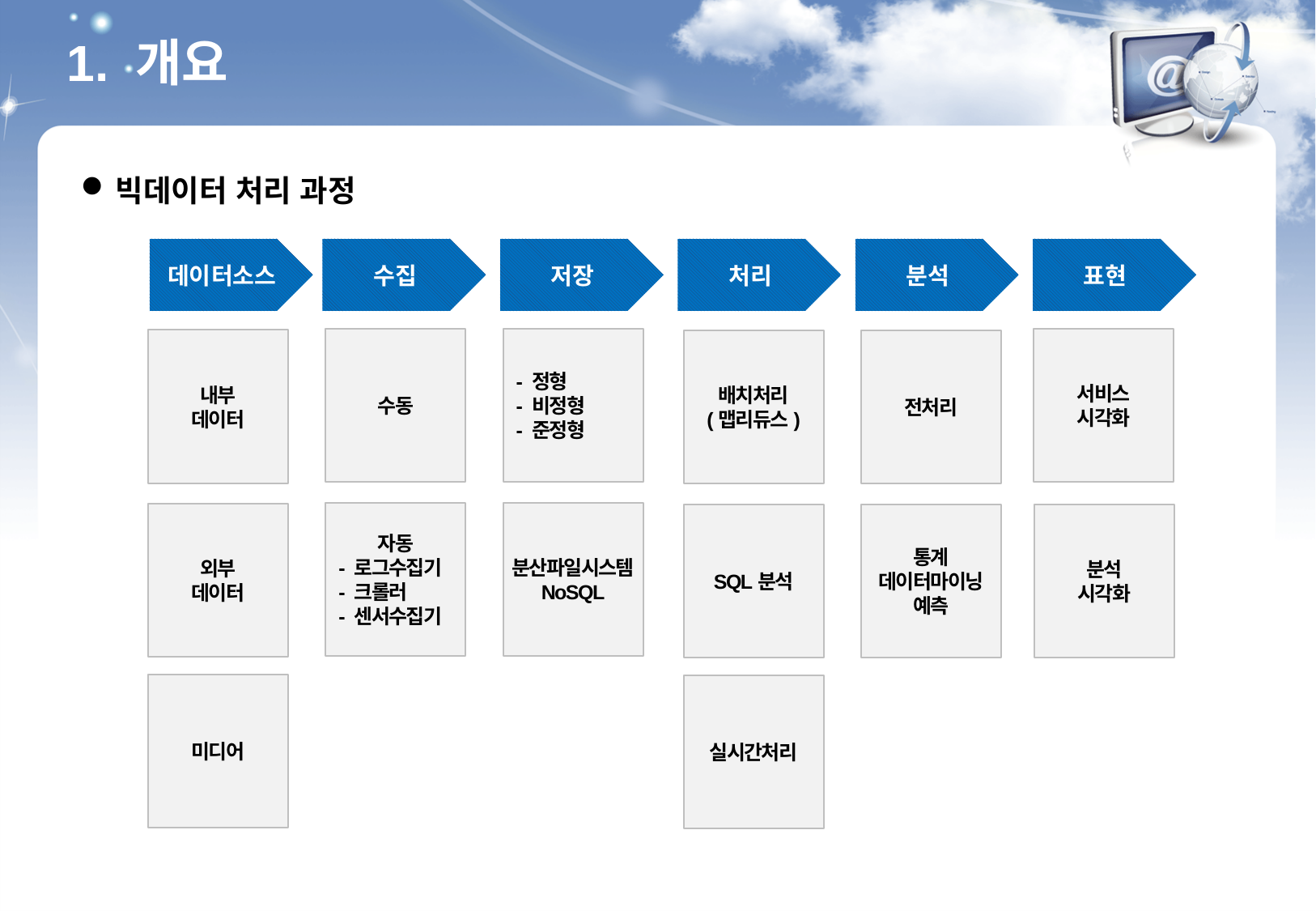

1. 개요
빅데이터 처리 과정
데이터소스
수집
저장
처리
분석
표현
수동
- 정형
- 비정형
- 준정형
서비스
시각화
내부
데이터
전처리
배치처리
(맵리듀스)
자동
- 로그수집기
- 크롤러
- 센서수집기
분산파일시스템
NoSQL
외부
데이터
분석
시각화
SQL분석
통계
데이터마이닝
예측
미디어
실시간처리